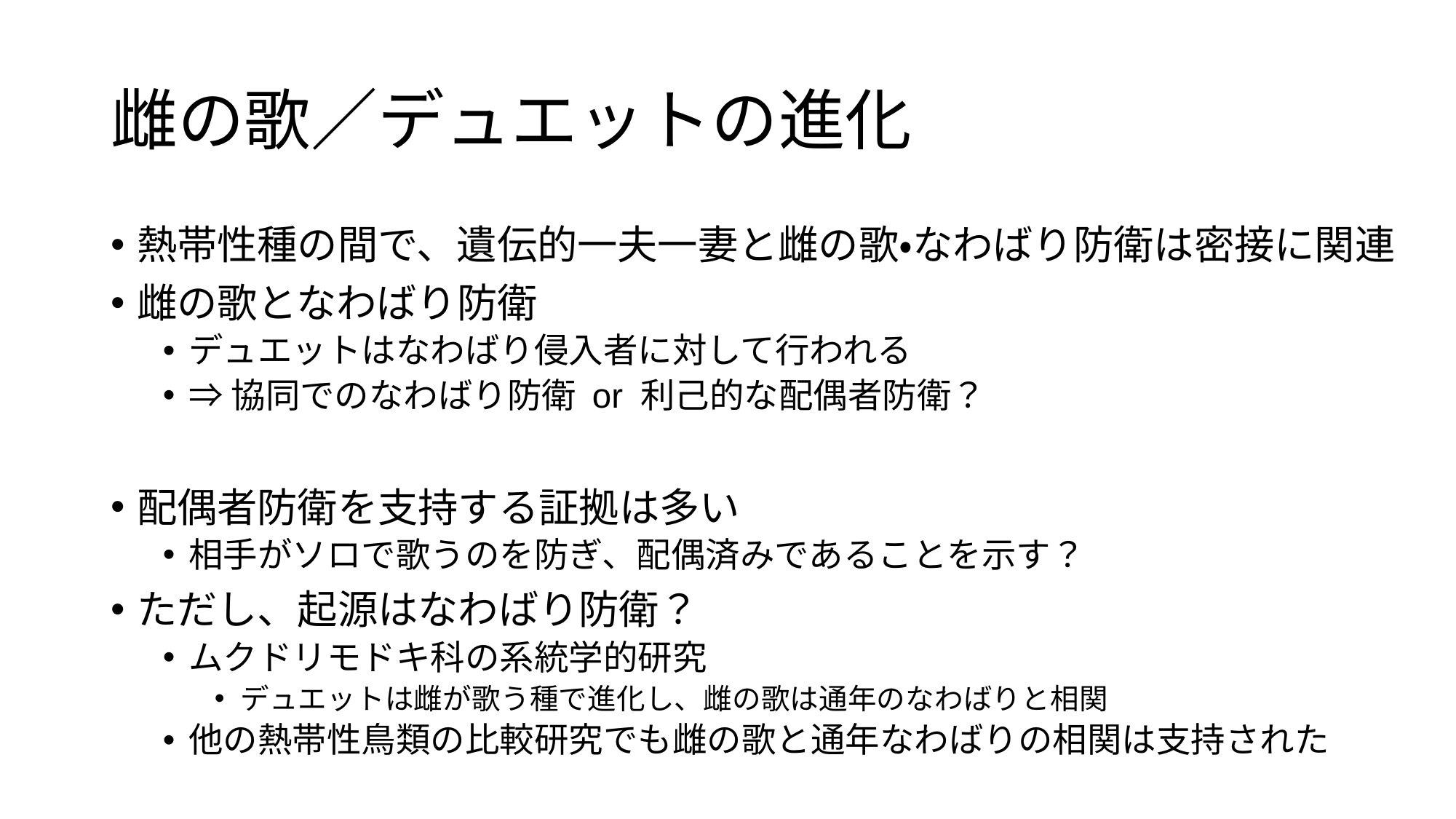

# 雌の歌／デュエットの進化
熱帯性種の間で、遺伝的一夫一妻と雌の歌・なわばり防衛は密接に関連
雌の歌となわばり防衛
デュエットはなわばり侵入者に対して行われる
⇒協同でのなわばり防衛 or 利己的な配偶者防衛？

配偶者防衛を支持する証拠は多い
相手がソロで歌うのを防ぎ、配偶済みであることを示す？
ただし、起源はなわばり防衛？
ムクドリモドキ科の系統学的研究
デュエットは雌が歌う種で進化し、雌の歌は通年のなわばりと相関
他の熱帯性鳥類の比較研究でも雌の歌と通年なわばりの相関は支持された